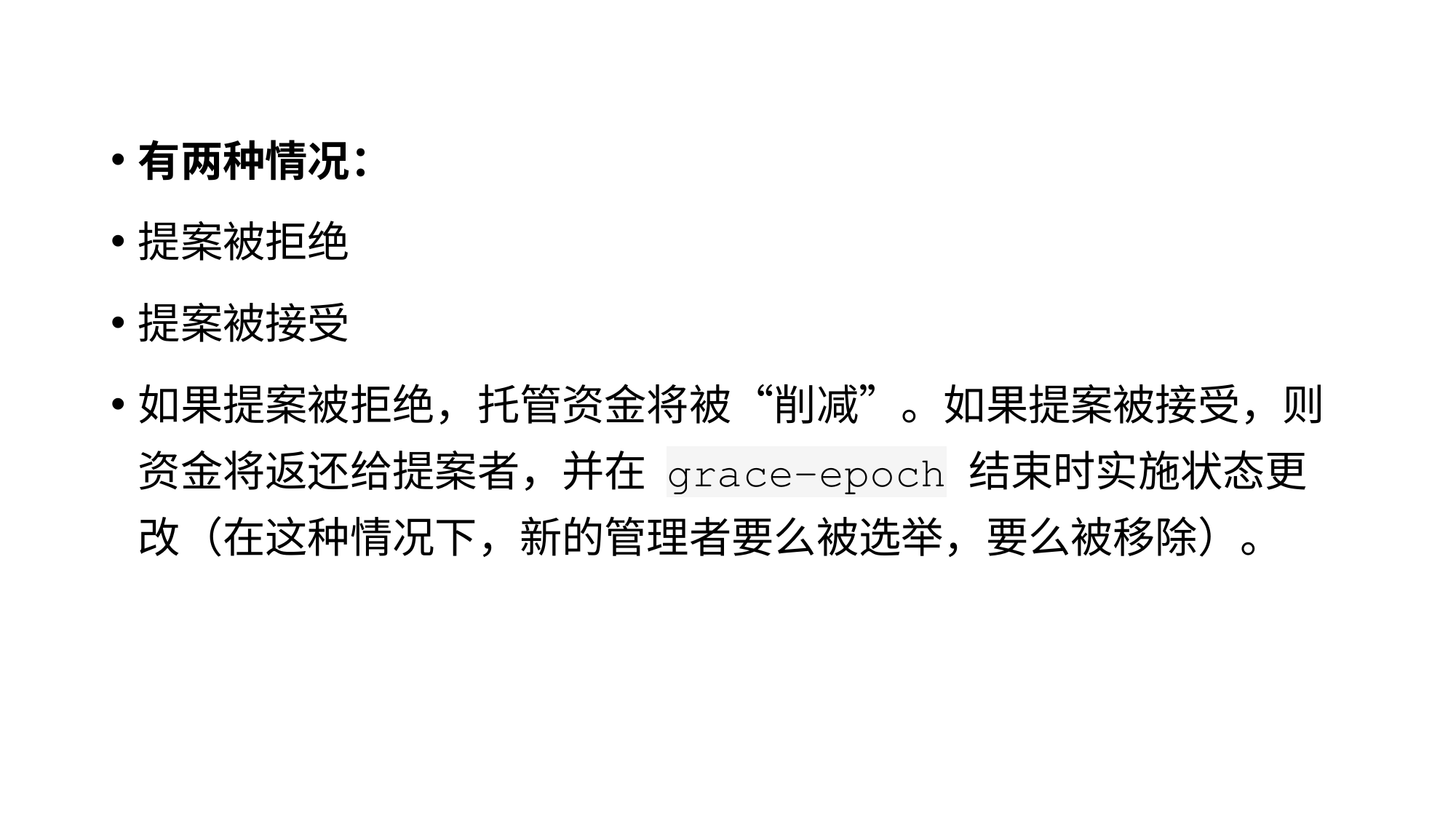

有两种情况：
提案被拒绝
提案被接受
如果提案被拒绝，托管资金将被“削减”。如果提案被接受，则资金将返还给提案者，并在 grace-epoch 结束时实施状态更改（在这种情况下，新的管理者要么被选举，要么被移除）。